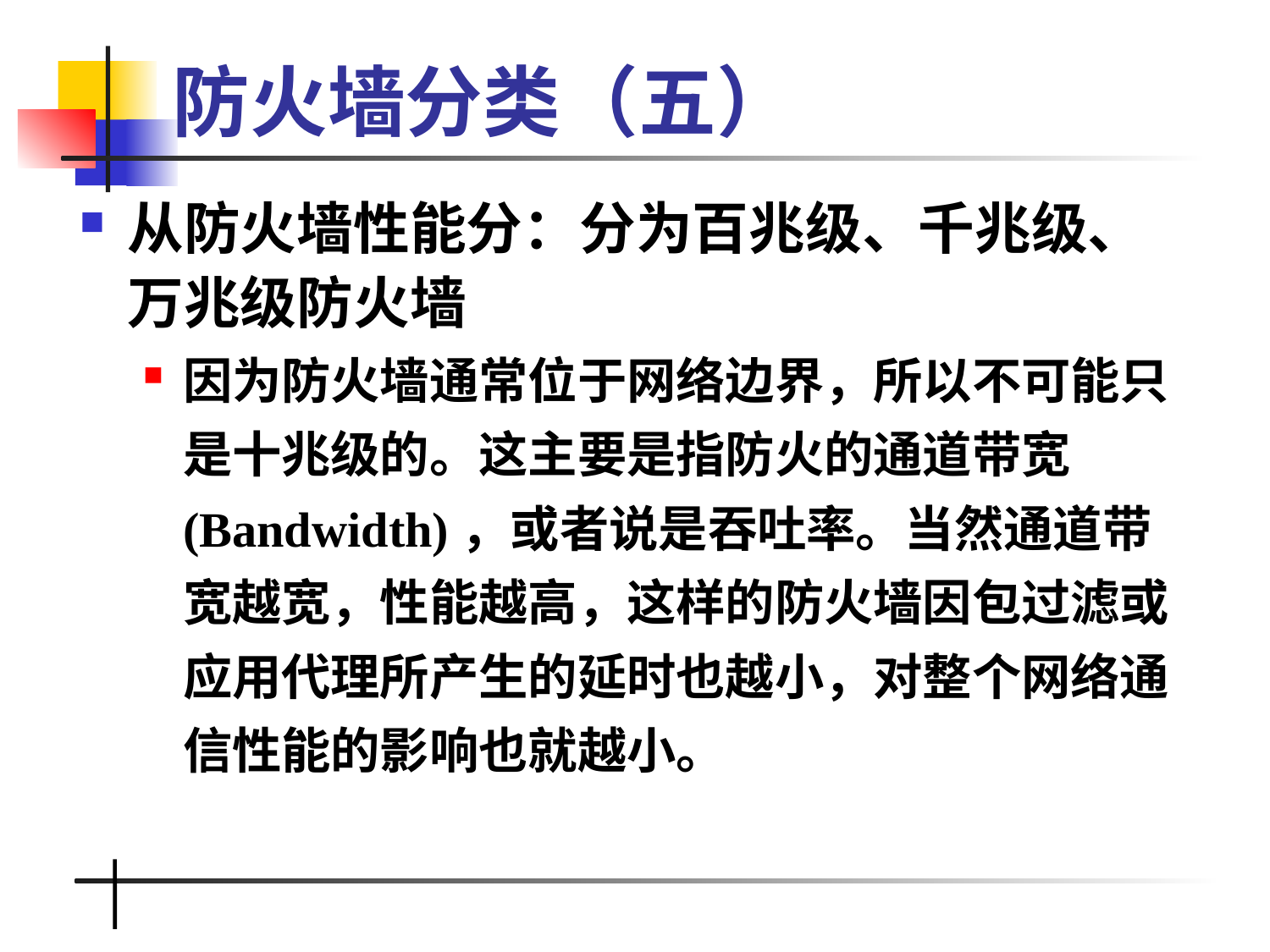

# 防火墙分类（五）
从防火墙性能分：分为百兆级、千兆级、万兆级防火墙
因为防火墙通常位于网络边界，所以不可能只是十兆级的。这主要是指防火的通道带宽(Bandwidth)，或者说是吞吐率。当然通道带宽越宽，性能越高，这样的防火墙因包过滤或应用代理所产生的延时也越小，对整个网络通信性能的影响也就越小。